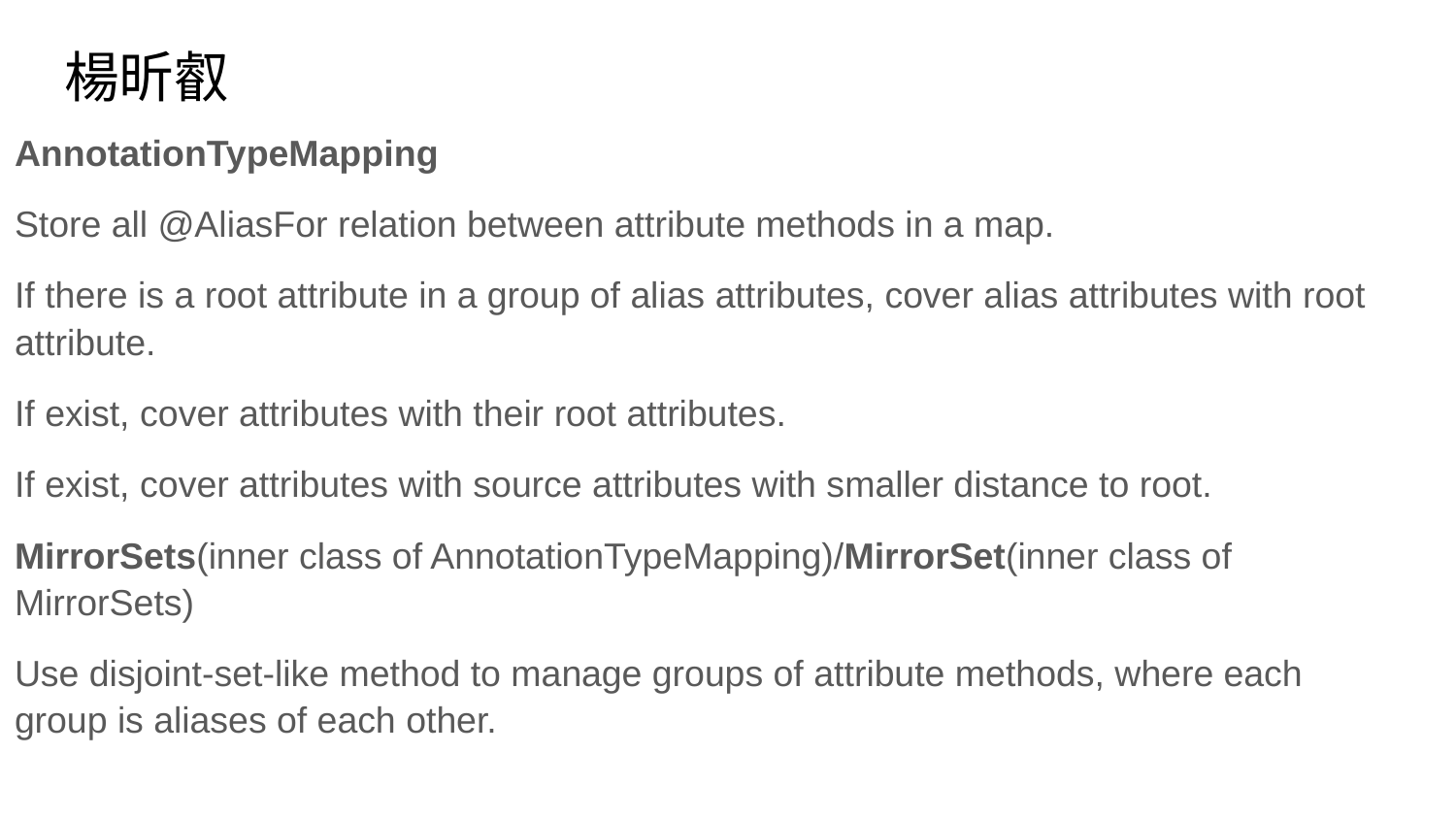

# 楊昕叡
AnnotationTypeMapping
Store all @AliasFor relation between attribute methods in a map.
If there is a root attribute in a group of alias attributes, cover alias attributes with root attribute.
If exist, cover attributes with their root attributes.
If exist, cover attributes with source attributes with smaller distance to root.
MirrorSets(inner class of AnnotationTypeMapping)/MirrorSet(inner class of MirrorSets)
Use disjoint-set-like method to manage groups of attribute methods, where each group is aliases of each other.